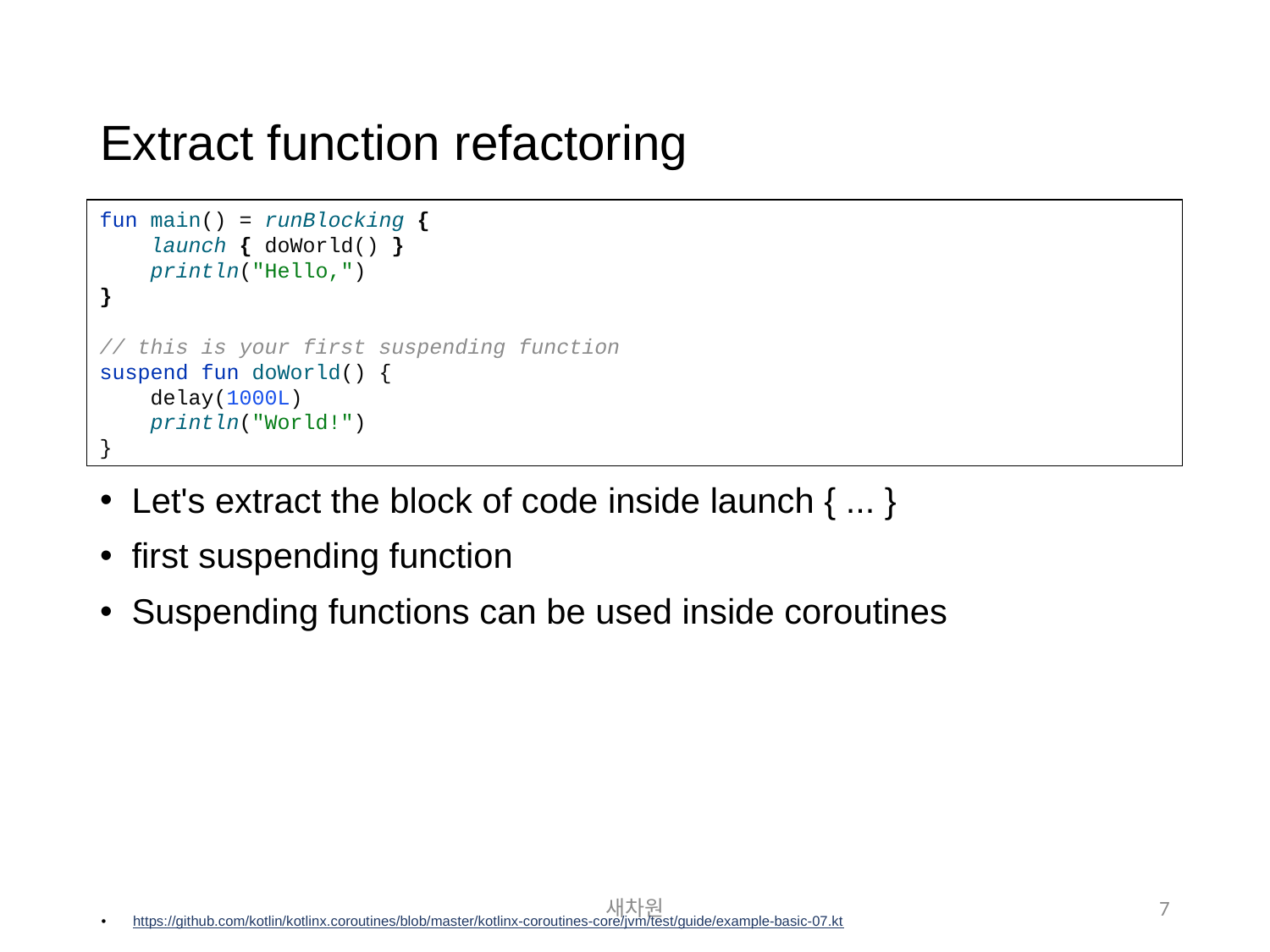

Extract function refactoring
fun main() = runBlocking {
    launch { doWorld() }
    println("Hello,")
}
// this is your first suspending function
suspend fun doWorld() {
    delay(1000L)
    println("World!")
}
Let's extract the block of code inside launch { ... }
first suspending function
Suspending functions can be used inside coroutines
새차원
7
https://github.com/kotlin/kotlinx.coroutines/blob/master/kotlinx-coroutines-core/jvm/test/guide/example-basic-07.kt